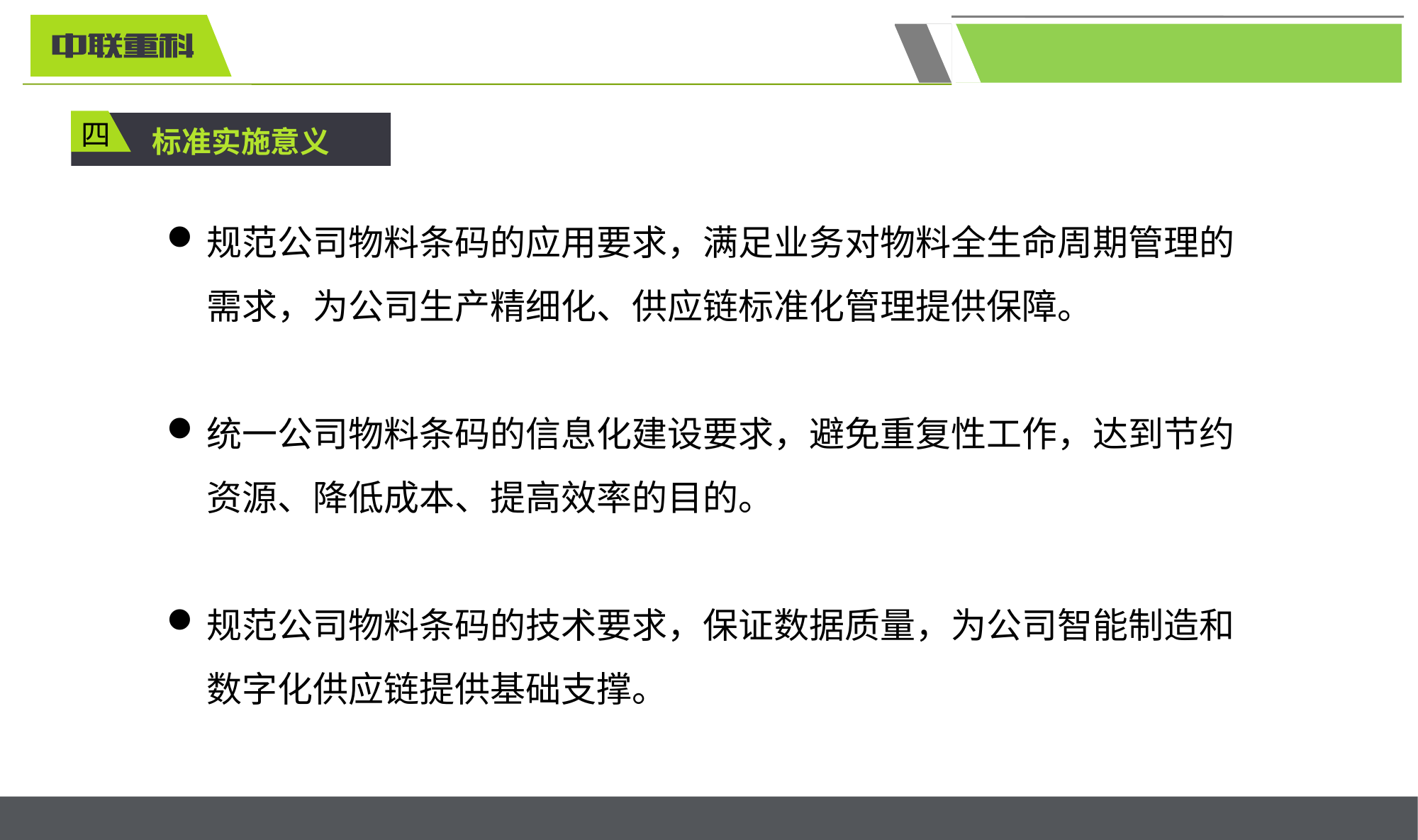

标准实施意义
四

规范公司物料条码的应用要求，满足业务对物料全生命周期管理的需求，为公司生产精细化、供应链标准化管理提供保障。

统一公司物料条码的信息化建设要求，避免重复性工作，达到节约资源、降低成本、提高效率的目的。

规范公司物料条码的技术要求，保证数据质量，为公司智能制造和数字化供应链提供基础支撑。